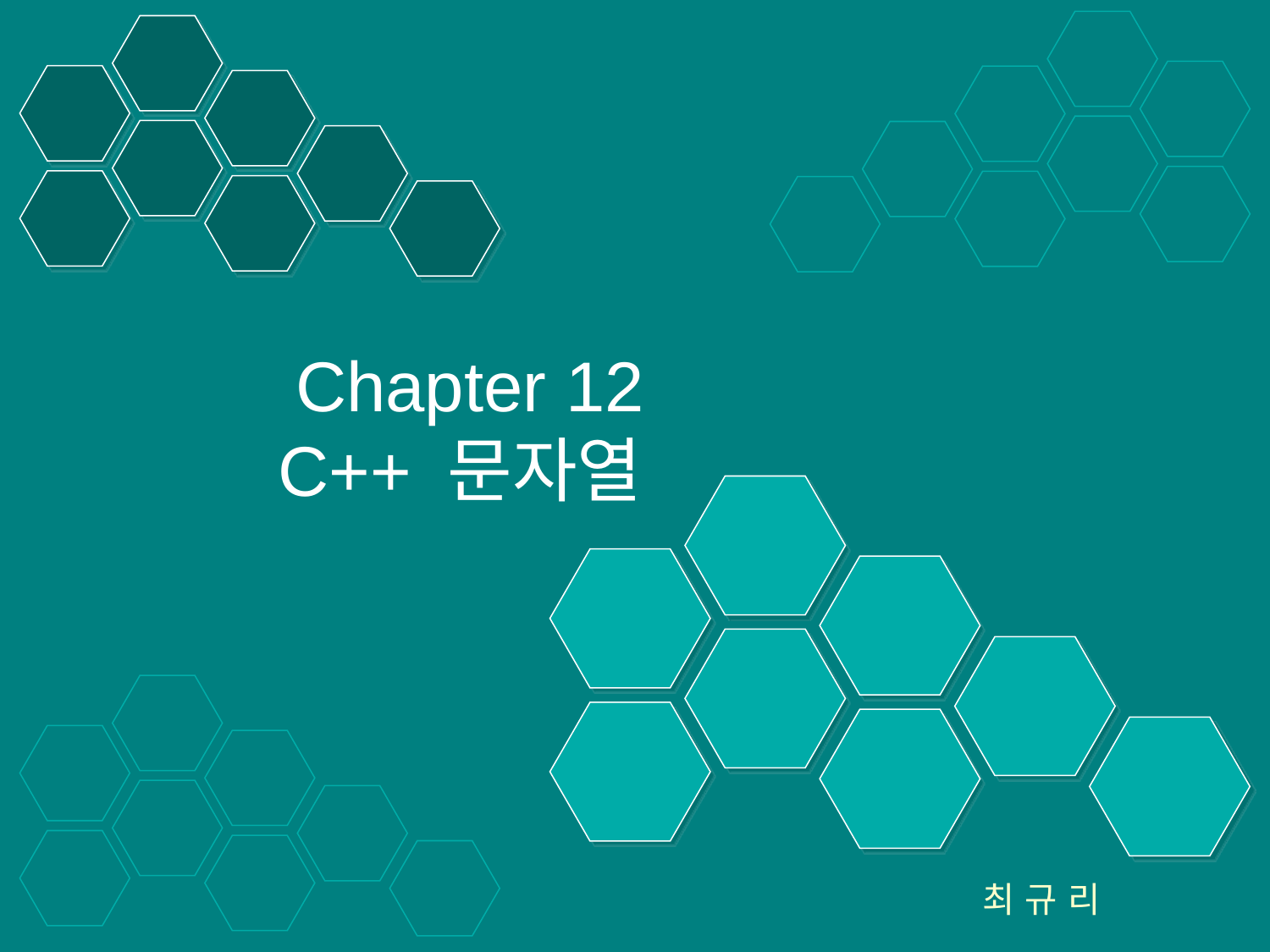

# Chapter 12 C++ 문자열
최 규 리